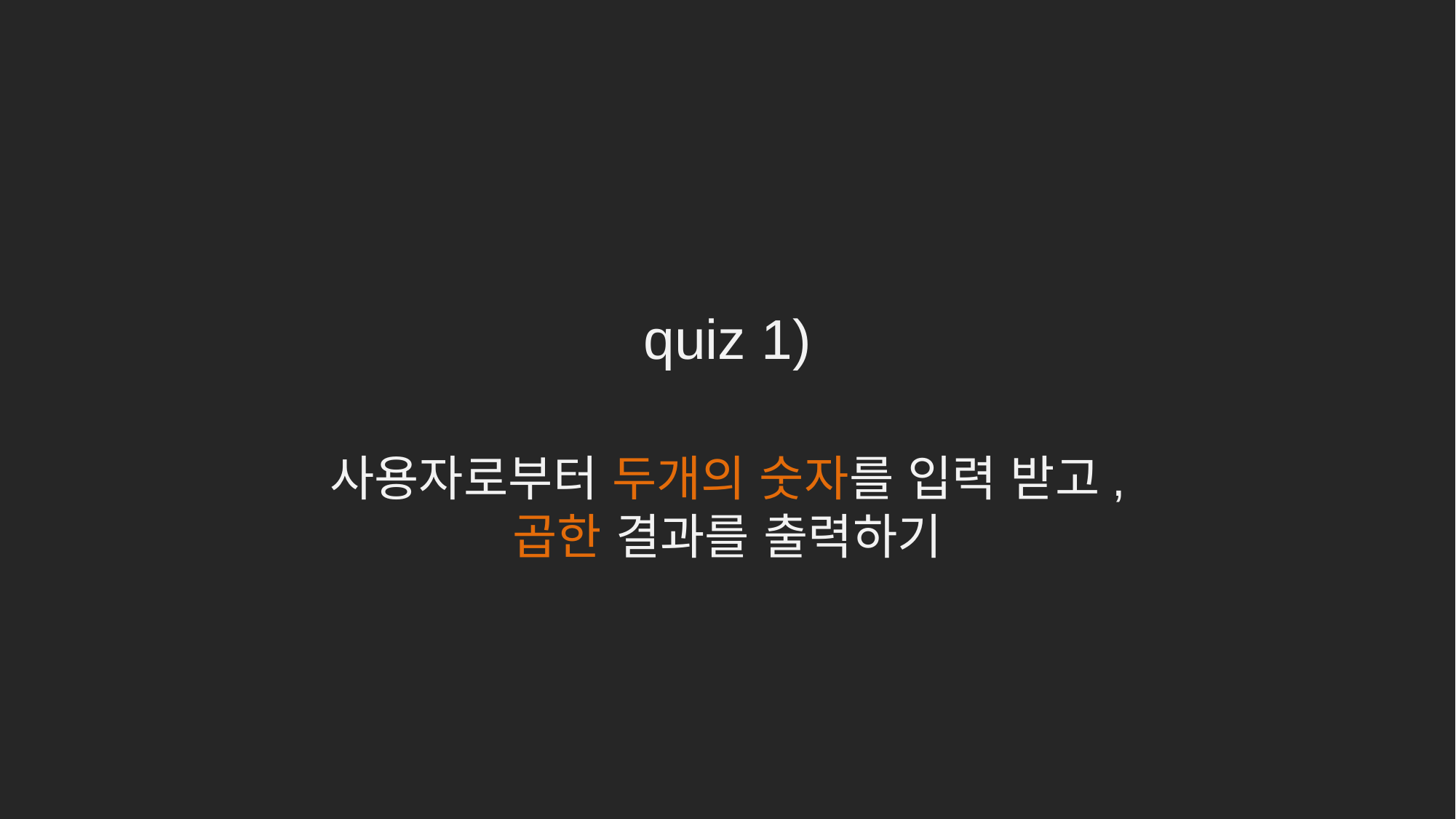

quiz 1)
사용자로부터 두개의 숫자를 입력 받고,
곱한 결과를 출력하기